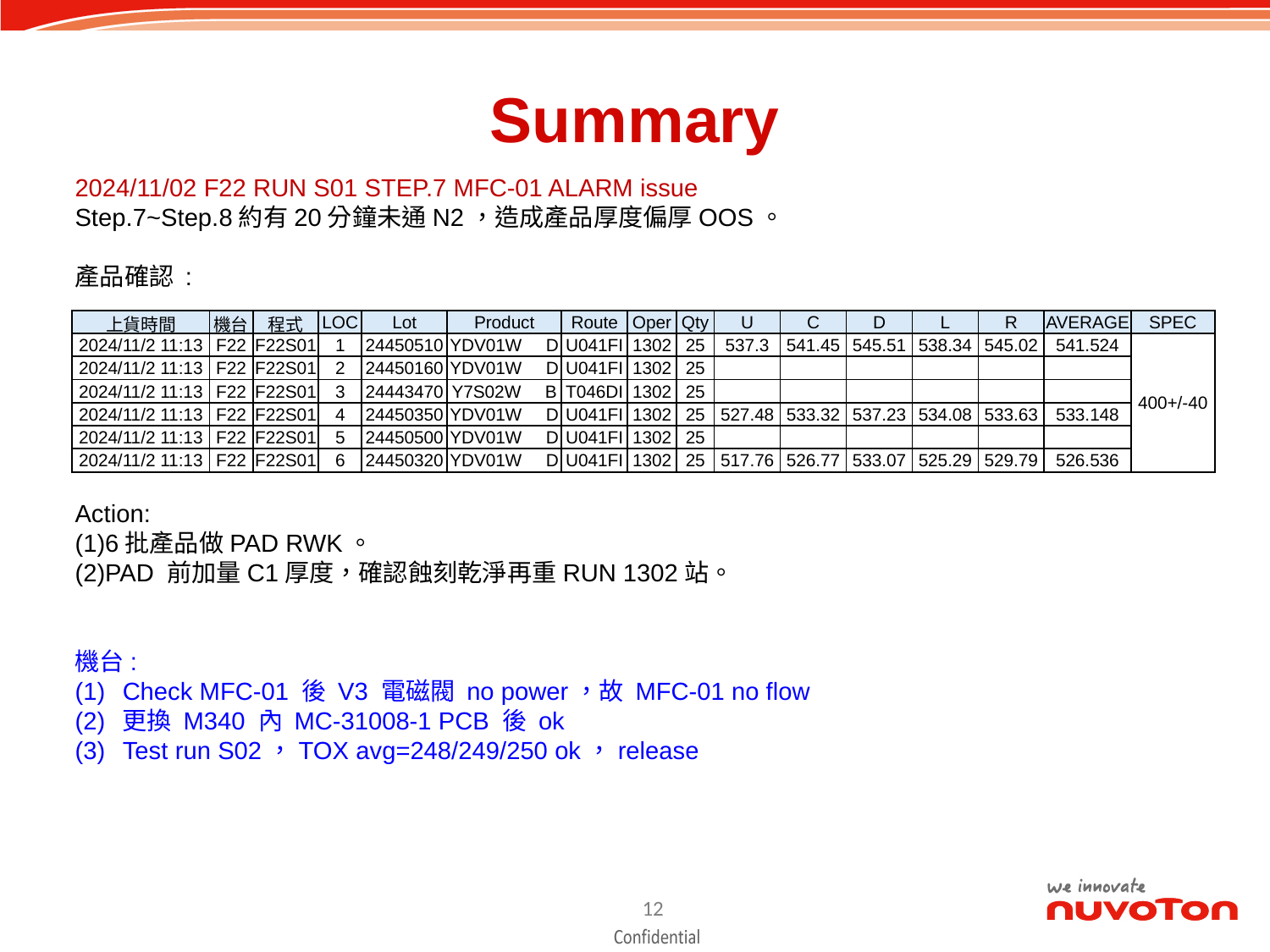

# Summary
2024/11/02 F22 RUN S01 STEP.7 MFC-01 ALARM issue
Step.7~Step.8約有20分鐘未通N2，造成產品厚度偏厚OOS。
產品確認 :

Action:
(1)6批產品做PAD RWK。
(2)PAD 前加量C1厚度，確認蝕刻乾淨再重RUN 1302站。

機台:
Check MFC-01 後 V3 電磁閥 no power，故 MFC-01 no flow
更換 M340 內 MC-31008-1 PCB 後 ok
Test run S02，TOX avg=248/249/250 ok，release
| 上貨時間 | 機台 | 程式 | LOC | Lot | Product | Route | Oper | Qty | U | C | D | L | R | AVERAGE | SPEC |
| --- | --- | --- | --- | --- | --- | --- | --- | --- | --- | --- | --- | --- | --- | --- | --- |
| 2024/11/2 11:13 | F22 | F22S01 | 1 | 24450510 | YDV01W D | U041FI | 1302 | 25 | 537.3 | 541.45 | 545.51 | 538.34 | 545.02 | 541.524 | 400+/-40 |
| 2024/11/2 11:13 | F22 | F22S01 | 2 | 24450160 | YDV01W D | U041FI | 1302 | 25 |  |  |  |  |  |  |  |
| 2024/11/2 11:13 | F22 | F22S01 | 3 | 24443470 | Y7S02W B | T046DI | 1302 | 25 |  |  |  |  |  |  |  |
| 2024/11/2 11:13 | F22 | F22S01 | 4 | 24450350 | YDV01W D | U041FI | 1302 | 25 | 527.48 | 533.32 | 537.23 | 534.08 | 533.63 | 533.148 |  |
| 2024/11/2 11:13 | F22 | F22S01 | 5 | 24450500 | YDV01W D | U041FI | 1302 | 25 |  |  |  |  |  |  |  |
| 2024/11/2 11:13 | F22 | F22S01 | 6 | 24450320 | YDV01W D | U041FI | 1302 | 25 | 517.76 | 526.77 | 533.07 | 525.29 | 529.79 | 526.536 |  |
12